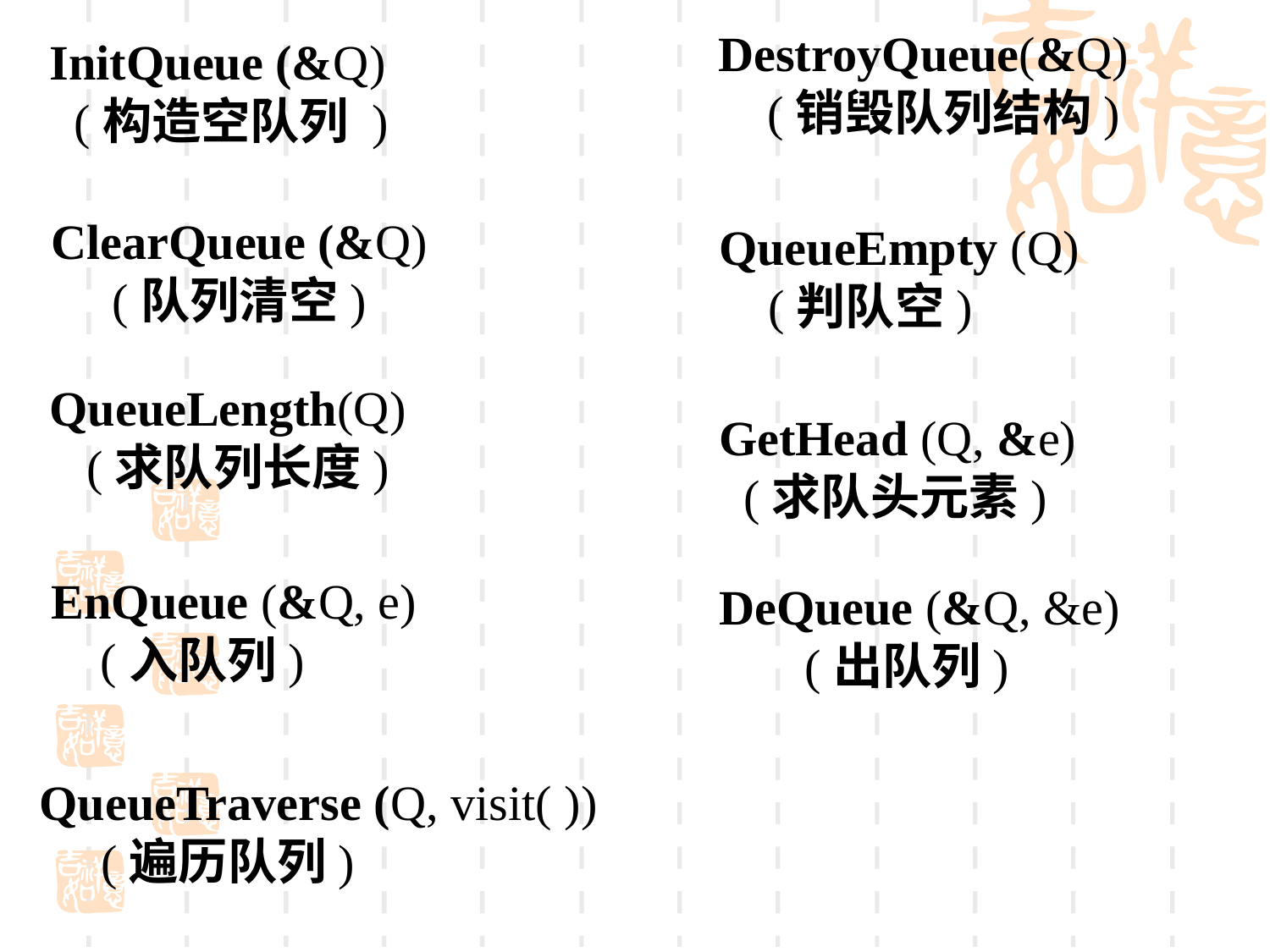

DestroyQueue(&Q)
     (销毁队列结构)
 InitQueue (&Q)
   (构造空队列 )
 ClearQueue (&Q)
      (队列清空)
 QueueEmpty (Q)
     (判队空)
 QueueLength(Q)
    (求队列长度)
 GetHead (Q, &e)
   (求队头元素)
 EnQueue (&Q, e)
     (入队列)
 DeQueue (&Q, &e)
        (出队列)
QueueTraverse (Q, visit( ))
     (遍历队列)